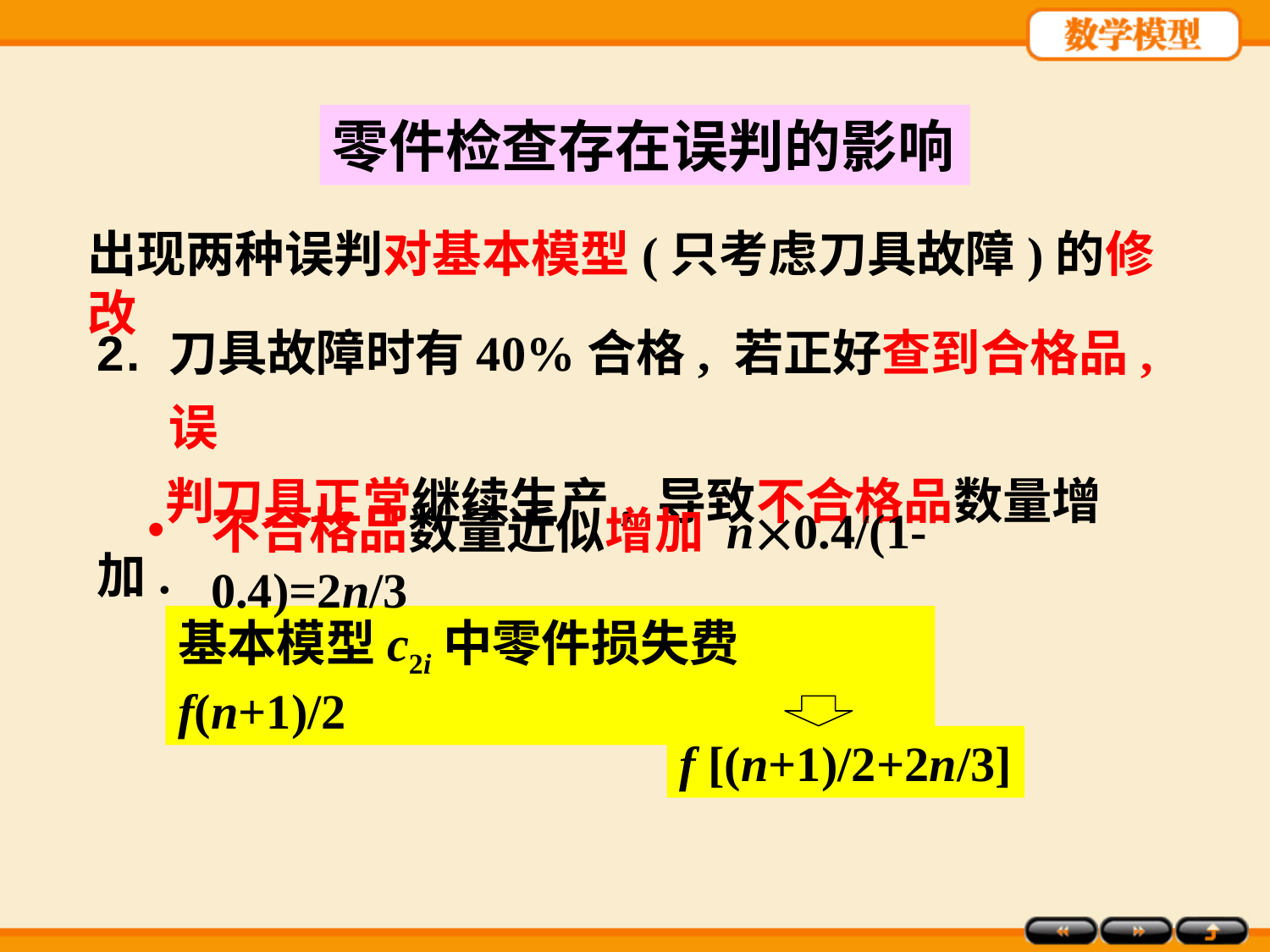

零件检查存在误判的影响
出现两种误判对基本模型(只考虑刀具故障)的修改
刀具故障时有40%合格, 若正好查到合格品, 误
     判刀具正常继续生产, 导致不合格品数量增加.
不合格品数量近似增加 n×0.4/(1-0.4)=2n/3
基本模型c2i中零件损失费 f(n+1)/2

f [(n+1)/2+2n/3]